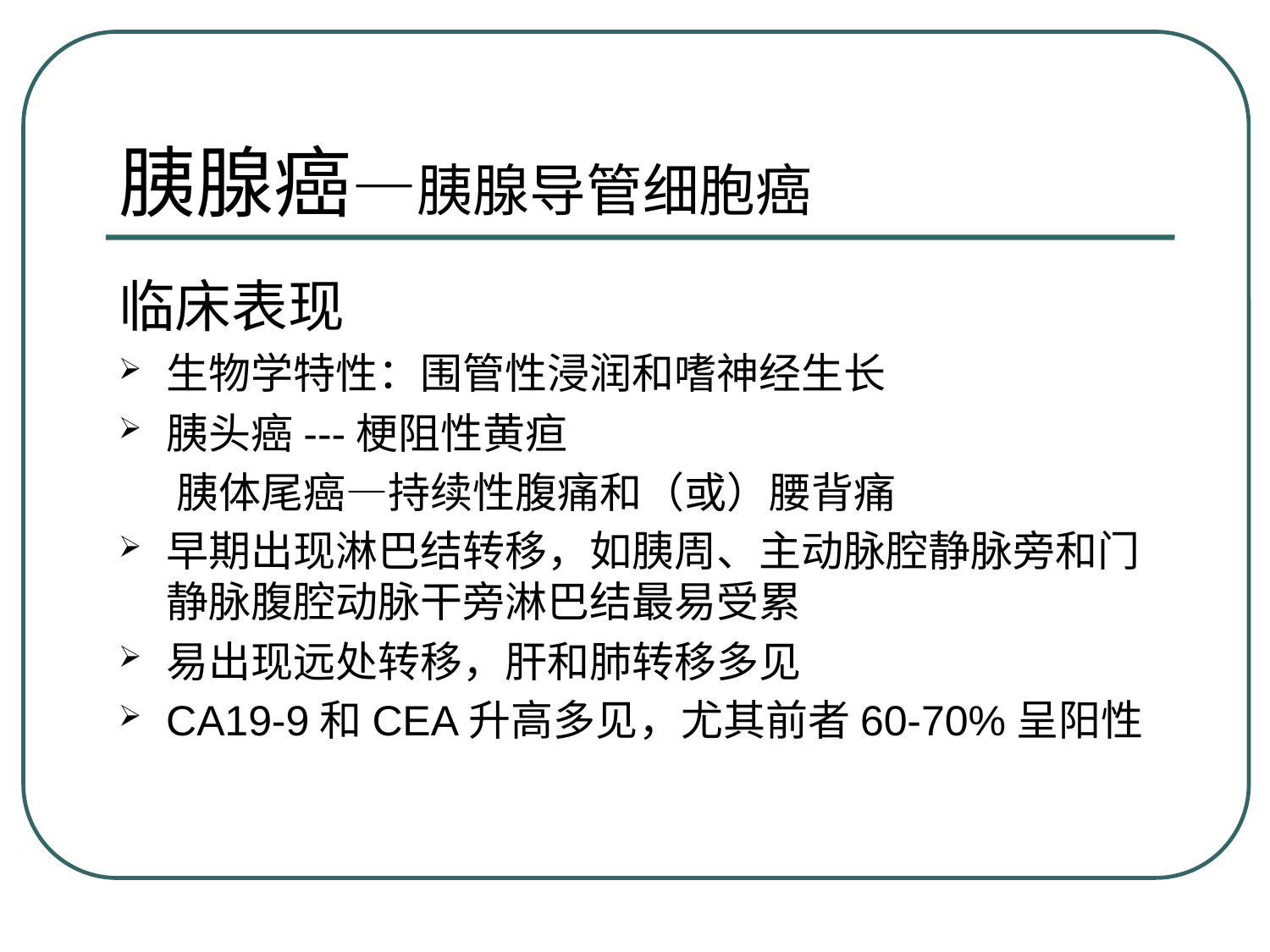

# 胰腺癌—胰腺导管细胞癌
临床表现
生物学特性：围管性浸润和嗜神经生长
胰头癌---梗阻性黄疸
     胰体尾癌—持续性腹痛和（或）腰背痛
早期出现淋巴结转移，如胰周、主动脉腔静脉旁和门静脉腹腔动脉干旁淋巴结最易受累
易出现远处转移，肝和肺转移多见
CA19-9和CEA升高多见，尤其前者60-70%呈阳性